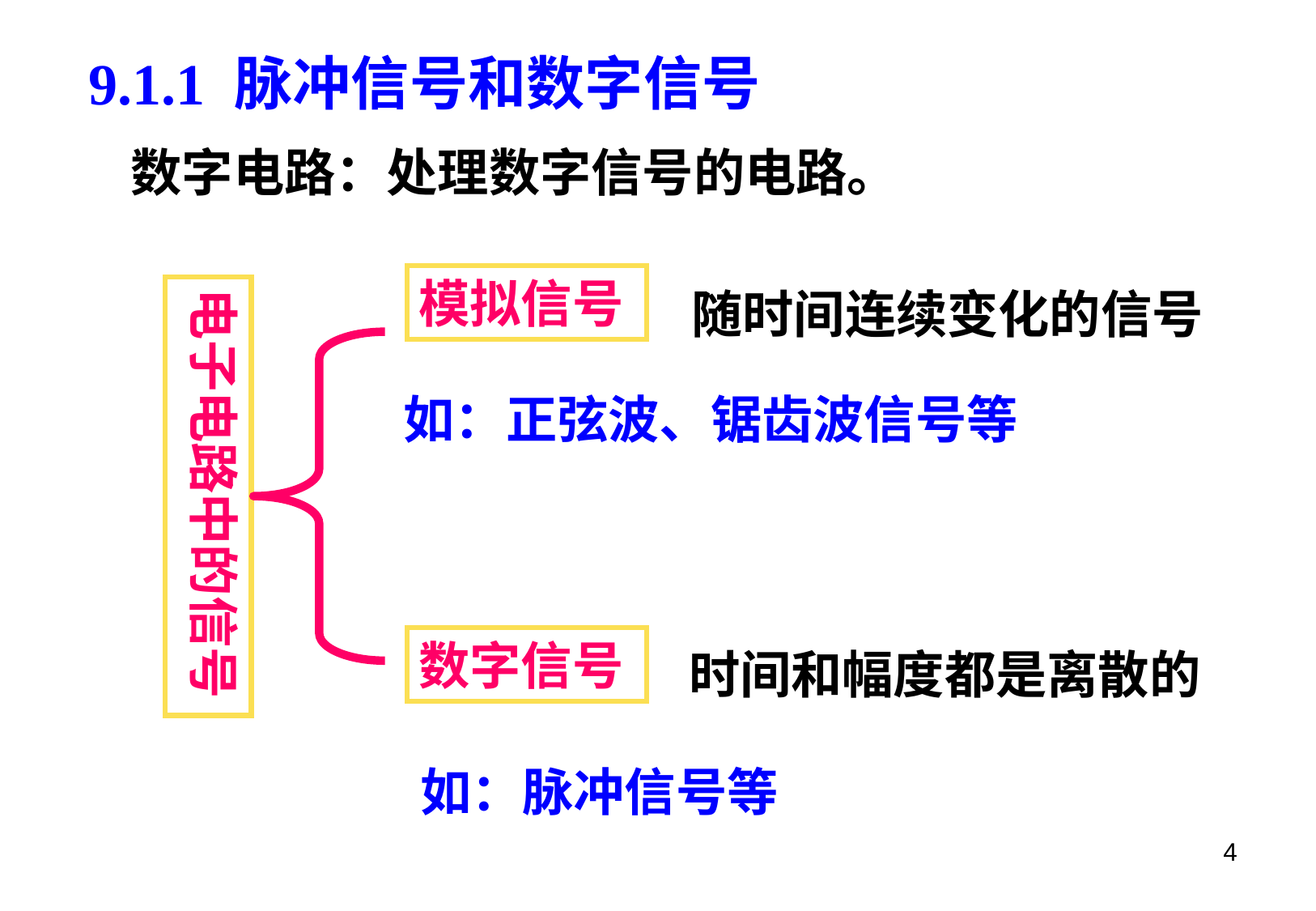

9.1.1 脉冲信号和数字信号
数字电路：处理数字信号的电路。
模拟信号
随时间连续变化的信号
电子电路中的信号

如：正弦波、锯齿波信号等
数字信号
时间和幅度都是离散的
如：脉冲信号等
4